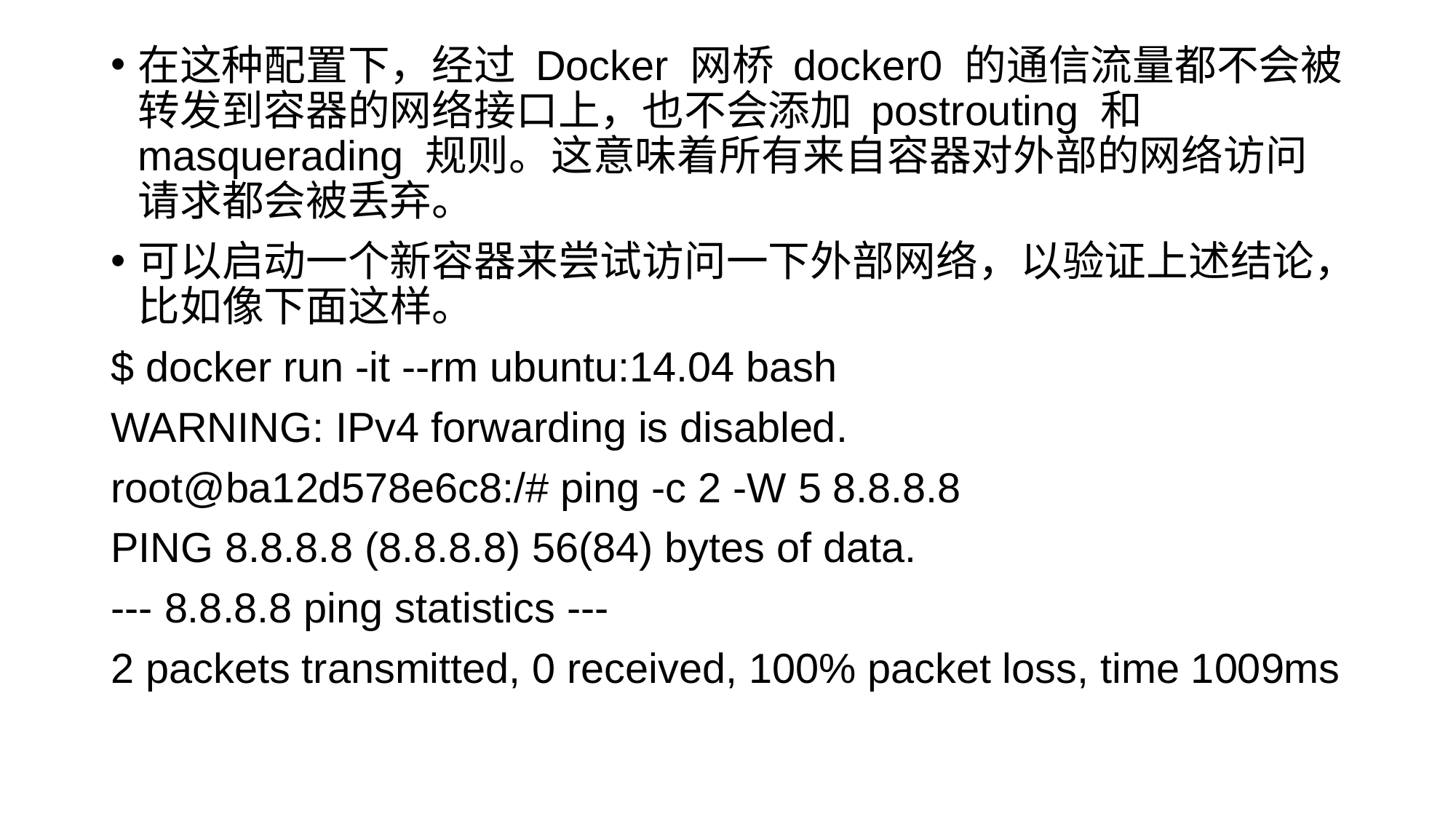

在这种配置下，经过 Docker 网桥 docker0 的通信流量都不会被转发到容器的网络接口上，也不会添加 postrouting 和 masquerading 规则。这意味着所有来自容器对外部的网络访问请求都会被丢弃。
可以启动一个新容器来尝试访问一下外部网络，以验证上述结论，比如像下面这样。
$ docker run -it --rm ubuntu:14.04 bash
WARNING: IPv4 forwarding is disabled.
root@ba12d578e6c8:/# ping -c 2 -W 5 8.8.8.8
PING 8.8.8.8 (8.8.8.8) 56(84) bytes of data.
--- 8.8.8.8 ping statistics ---
2 packets transmitted, 0 received, 100% packet loss, time 1009ms